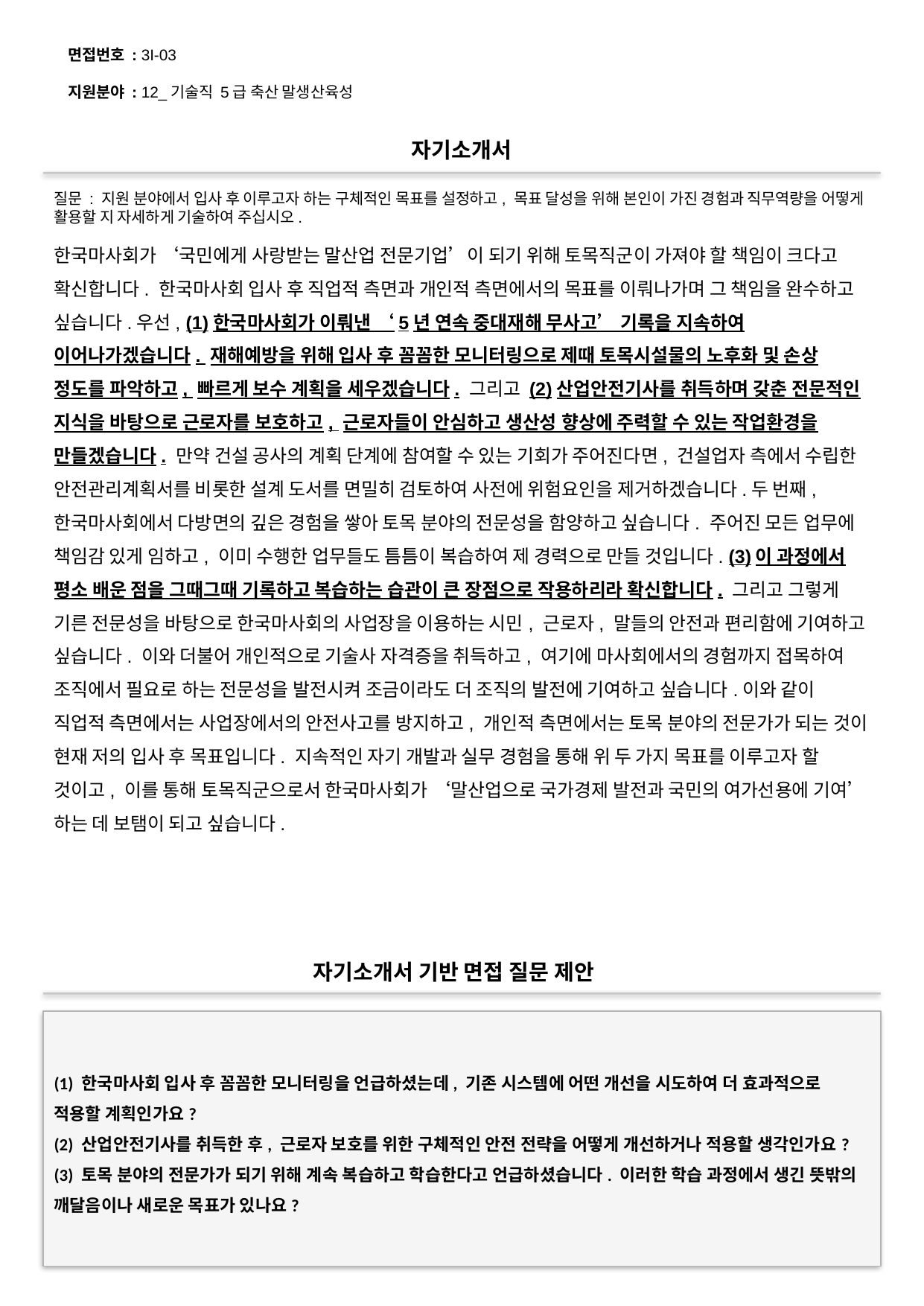

면접번호 : 3I-03

지원분야 : 12_기술직 5급 축산 말생산육성
#

자기소개서

질문 : 지원 분야에서 입사 후 이루고자 하는 구체적인 목표를 설정하고, 목표 달성을 위해 본인이 가진 경험과 직무역량을 어떻게 활용할 지 자세하게 기술하여 주십시오.

한국마사회가 ‘국민에게 사랑받는 말산업 전문기업’이 되기 위해 토목직군이 가져야 할 책임이 크다고 확신합니다. 한국마사회 입사 후 직업적 측면과 개인적 측면에서의 목표를 이뤄나가며 그 책임을 완수하고 싶습니다.우선, (1)한국마사회가 이뤄낸 ‘5년 연속 중대재해 무사고’ 기록을 지속하여 이어나가겠습니다. 재해예방을 위해 입사 후 꼼꼼한 모니터링으로 제때 토목시설물의 노후화 및 손상 정도를 파악하고, 빠르게 보수 계획을 세우겠습니다. 그리고 (2)산업안전기사를 취득하며 갖춘 전문적인 지식을 바탕으로 근로자를 보호하고, 근로자들이 안심하고 생산성 향상에 주력할 수 있는 작업환경을 만들겠습니다. 만약 건설 공사의 계획 단계에 참여할 수 있는 기회가 주어진다면, 건설업자 측에서 수립한 안전관리계획서를 비롯한 설계 도서를 면밀히 검토하여 사전에 위험요인을 제거하겠습니다.두 번째, 한국마사회에서 다방면의 깊은 경험을 쌓아 토목 분야의 전문성을 함양하고 싶습니다. 주어진 모든 업무에 책임감 있게 임하고, 이미 수행한 업무들도 틈틈이 복습하여 제 경력으로 만들 것입니다. (3)이 과정에서 평소 배운 점을 그때그때 기록하고 복습하는 습관이 큰 장점으로 작용하리라 확신합니다. 그리고 그렇게 기른 전문성을 바탕으로 한국마사회의 사업장을 이용하는 시민, 근로자, 말들의 안전과 편리함에 기여하고 싶습니다. 이와 더불어 개인적으로 기술사 자격증을 취득하고, 여기에 마사회에서의 경험까지 접목하여 조직에서 필요로 하는 전문성을 발전시켜 조금이라도 더 조직의 발전에 기여하고 싶습니다.이와 같이 직업적 측면에서는 사업장에서의 안전사고를 방지하고, 개인적 측면에서는 토목 분야의 전문가가 되는 것이 현재 저의 입사 후 목표입니다. 지속적인 자기 개발과 실무 경험을 통해 위 두 가지 목표를 이루고자 할 것이고, 이를 통해 토목직군으로서 한국마사회가 ‘말산업으로 국가경제 발전과 국민의 여가선용에 기여’하는 데 보탬이 되고 싶습니다.

자기소개서 기반 면접 질문 제안

(1) 한국마사회 입사 후 꼼꼼한 모니터링을 언급하셨는데, 기존 시스템에 어떤 개선을 시도하여 더 효과적으로 적용할 계획인가요?
(2) 산업안전기사를 취득한 후, 근로자 보호를 위한 구체적인 안전 전략을 어떻게 개선하거나 적용할 생각인가요?
(3) 토목 분야의 전문가가 되기 위해 계속 복습하고 학습한다고 언급하셨습니다. 이러한 학습 과정에서 생긴 뜻밖의 깨달음이나 새로운 목표가 있나요?